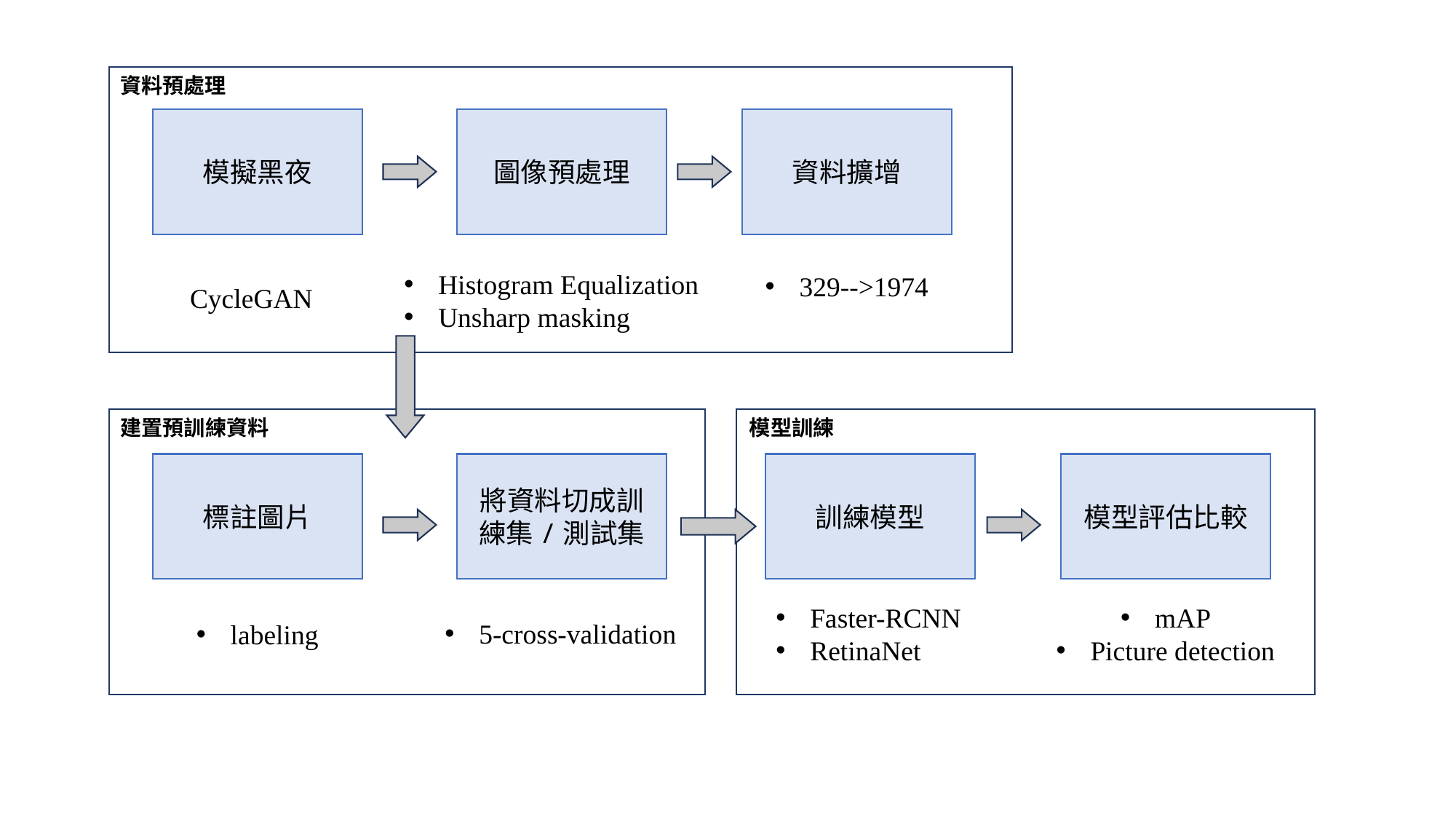

資料預處理
模擬黑夜
圖像預處理
資料擴增

Histogram Equalization
Unsharp masking
329-->1974

CycleGAN

建置預訓練資料

模型訓練
模型評估比較
標註圖片
將資料切成訓練集/測試集
訓練模型

mAP
Picture detection
Faster-RCNN
RetinaNet
5-cross-validation
labeling